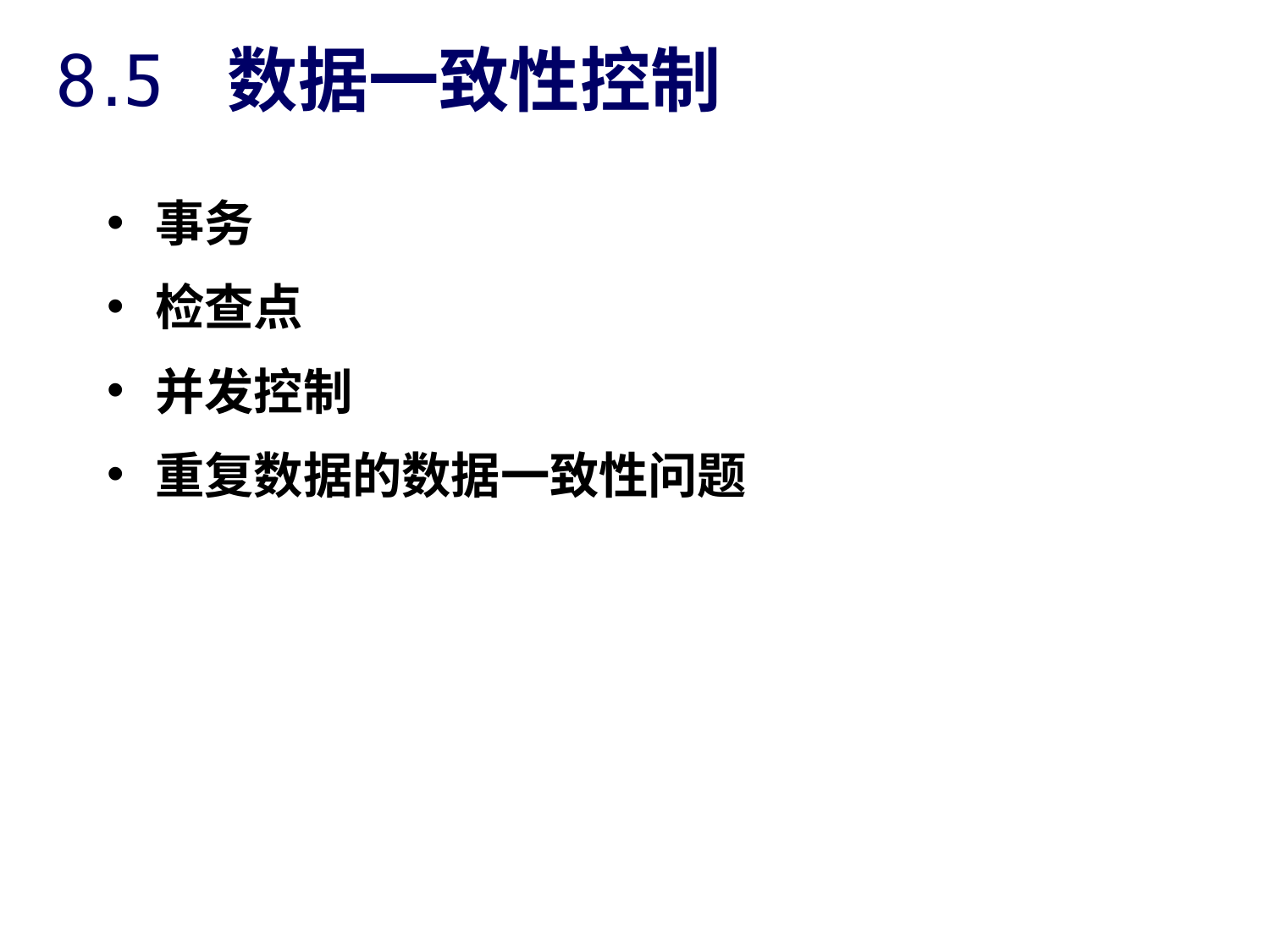

8.5  数据一致性控制
事务
检查点
并发控制
重复数据的数据一致性问题

72